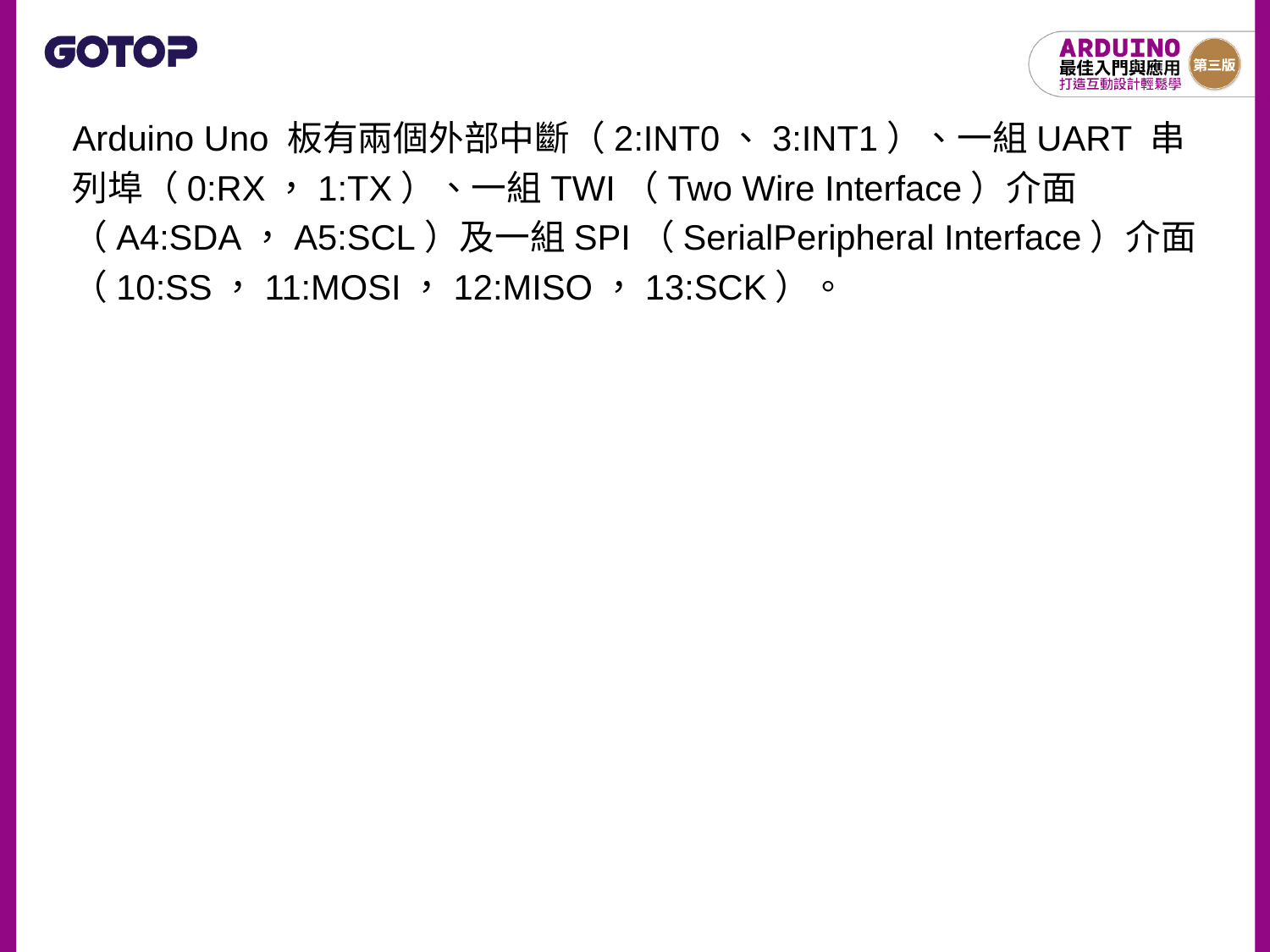

Arduino Uno 板有兩個外部中斷（2:INT0、3:INT1）、一組UART 串列埠（0:RX，1:TX）、一組TWI（Two Wire Interface）介面（A4:SDA，A5:SCL）及一組SPI（SerialPeripheral Interface）介面（10:SS，11:MOSI，12:MISO，13:SCK）。